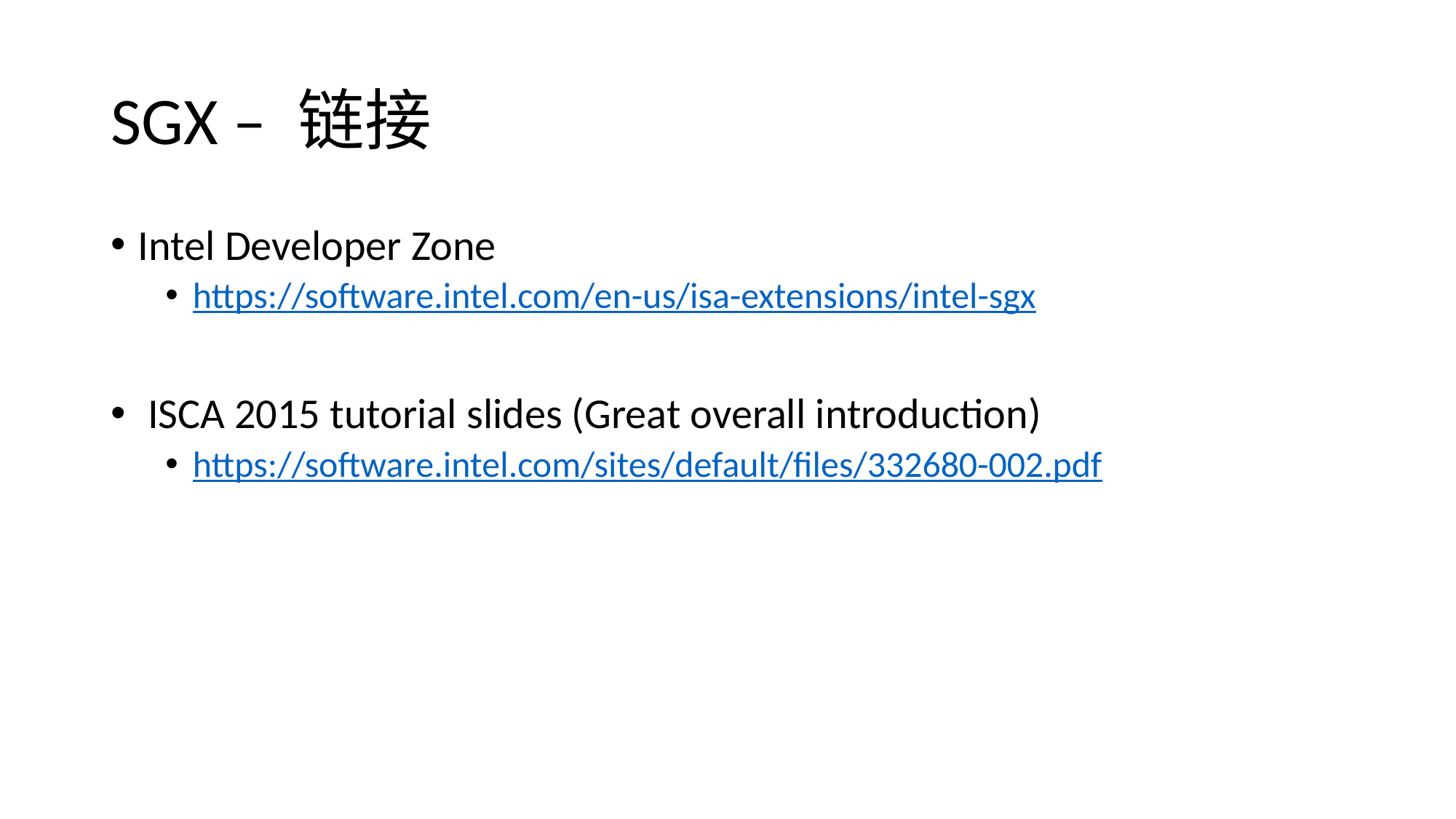

# SGX – 链接
Intel Developer Zone
https://software.intel.com/en-us/isa-extensions/intel-sgx

 ISCA 2015 tutorial slides (Great overall introduction)
https://software.intel.com/sites/default/files/332680-002.pdf